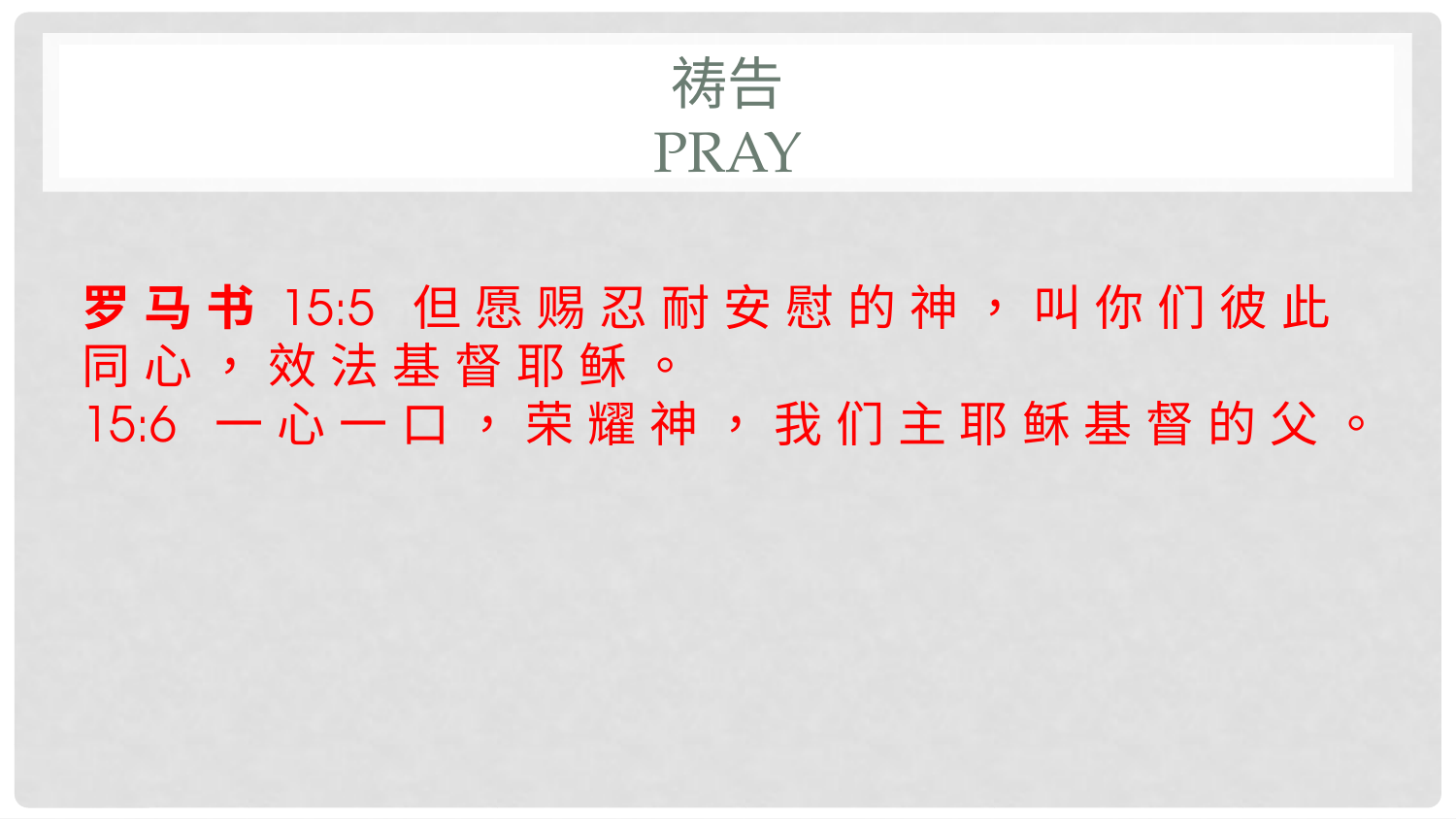

# 祷告 Pray
罗 马 书 15:5  但 愿 赐 忍 耐 安 慰 的 神 ， 叫 你 们 彼 此 同 心 ， 效 法 基 督 耶 稣 。
15:6  一 心 一 口 ， 荣 耀 神 ， 我 们 主 耶 稣 基 督 的 父 。